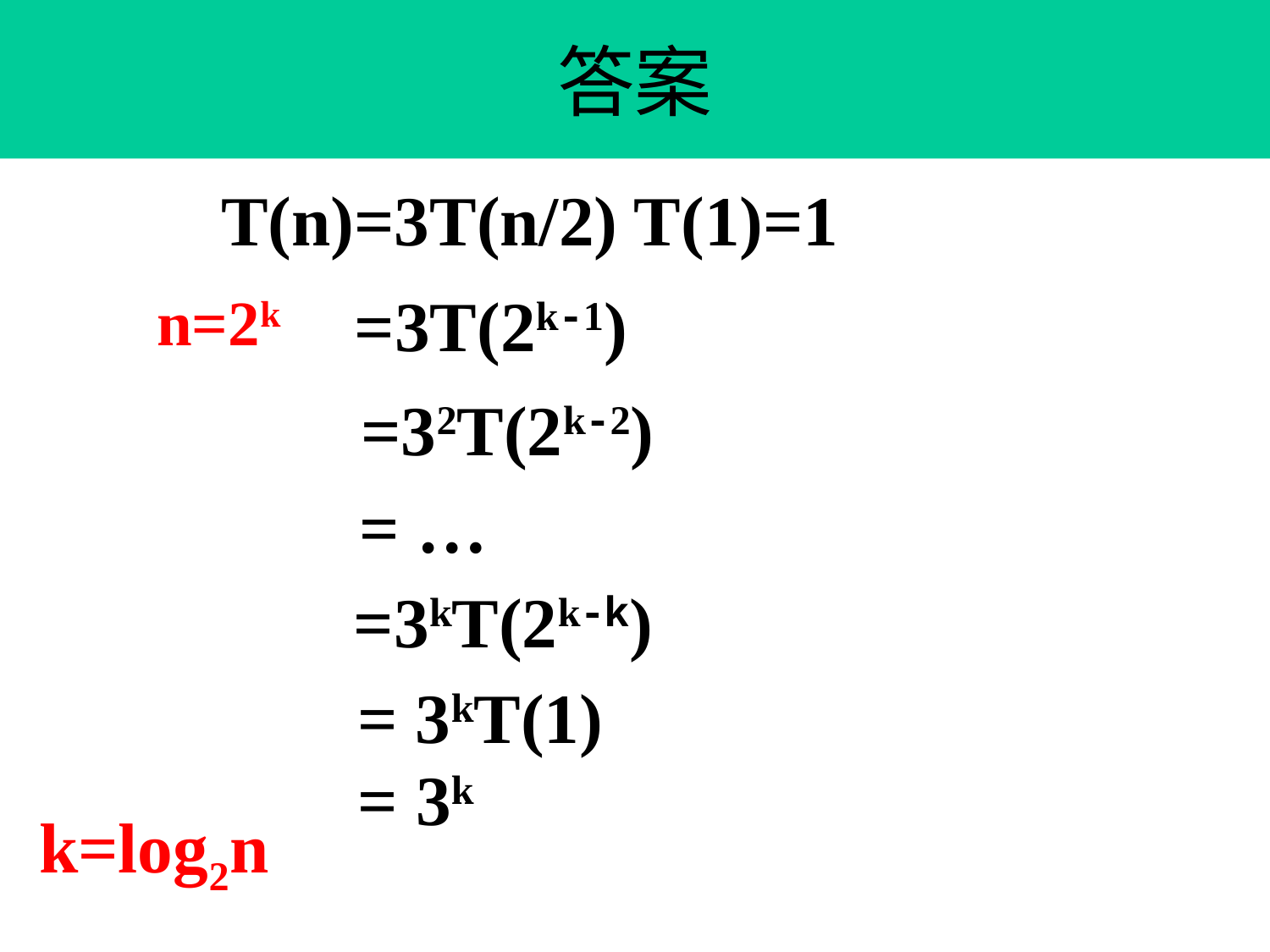

67 of 1
# 答案
T(n)=3T(n/2) T(1)=1
=3T(2k-1)
n=2k
=32T(2k-2)
= …
=3kT(2k-k)
= 3kT(1)
= 3k
k=log2n